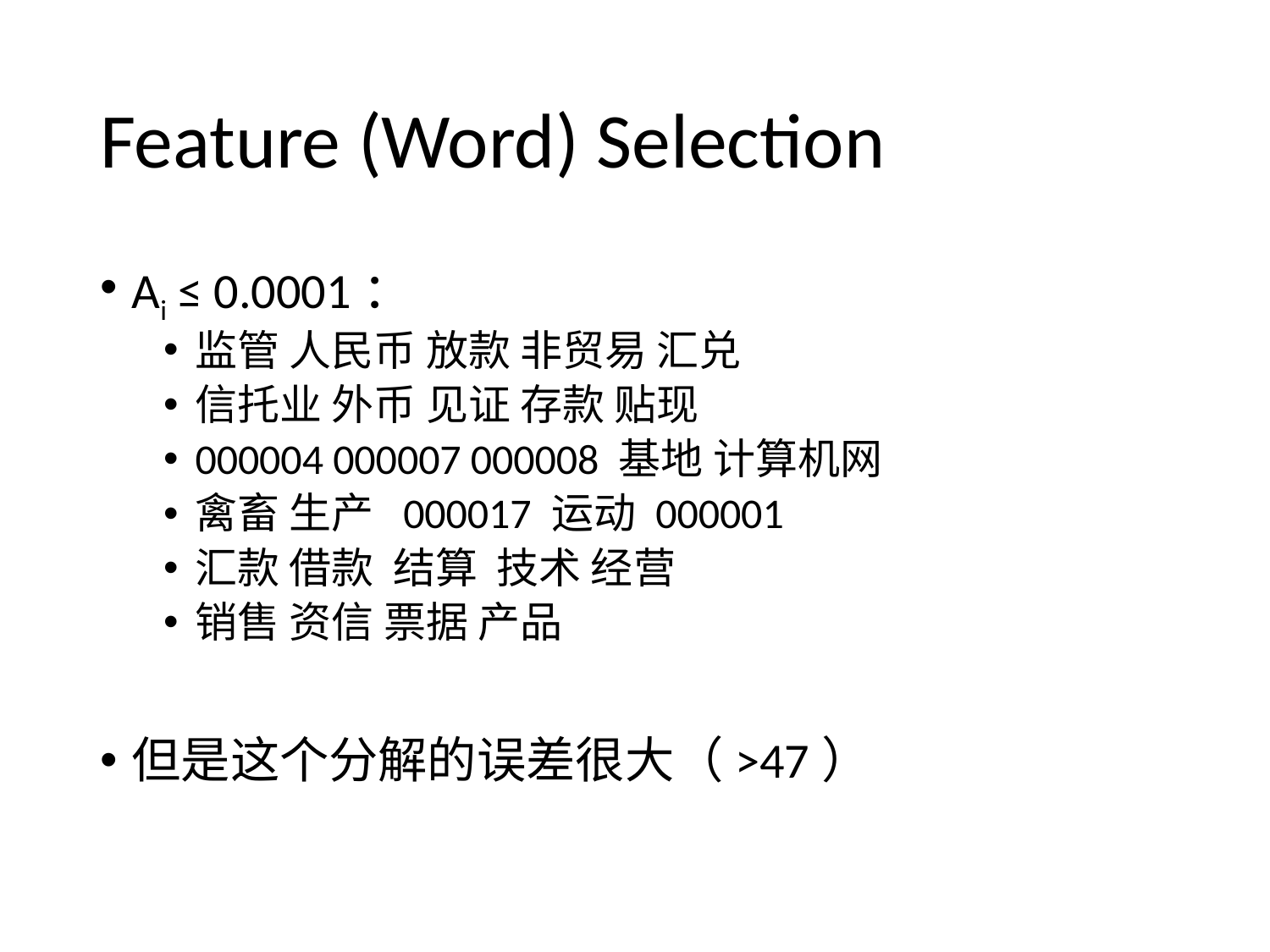

# Feature (Word) Selection
Ai ≤ 0.0001：
监管 人民币 放款 非贸易 汇兑
信托业 外币 见证 存款 贴现
000004 000007 000008 基地 计算机网
禽畜 生产  000017 运动 000001
汇款 借款  结算  技术 经营
销售 资信 票据 产品

但是这个分解的误差很大（>47）